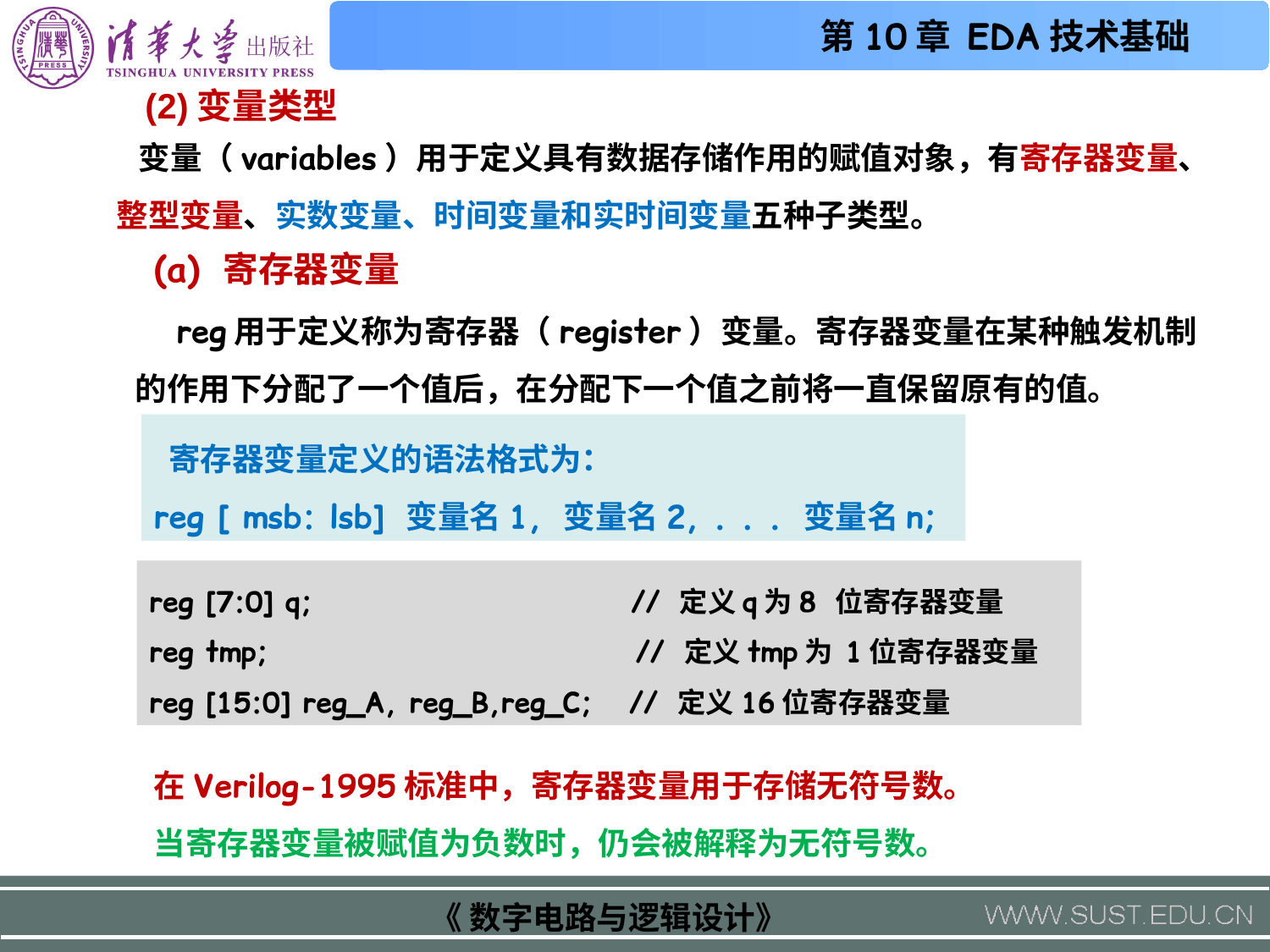

(2)变量类型
  变量（variables）用于定义具有数据存储作用的赋值对象，有寄存器变量、整型变量、实数变量、时间变量和实时间变量五种子类型。
(a) 寄存器变量
   reg用于定义称为寄存器（register）变量。寄存器变量在某种触发机制的作用下分配了一个值后，在分配下一个值之前将一直保留原有的值。
 寄存器变量定义的语法格式为：
reg [ msb: lsb] 变量名1, 变量名2, . . . 变量名n;
reg [7:0] q;                          // 定义q为8 位寄存器变量
reg tmp;                              // 定义tmp为 1位寄存器变量
reg [15:0] reg_A, reg_B,reg_C;   // 定义16位寄存器变量
在Verilog-1995标准中，寄存器变量用于存储无符号数。
当寄存器变量被赋值为负数时，仍会被解释为无符号数。